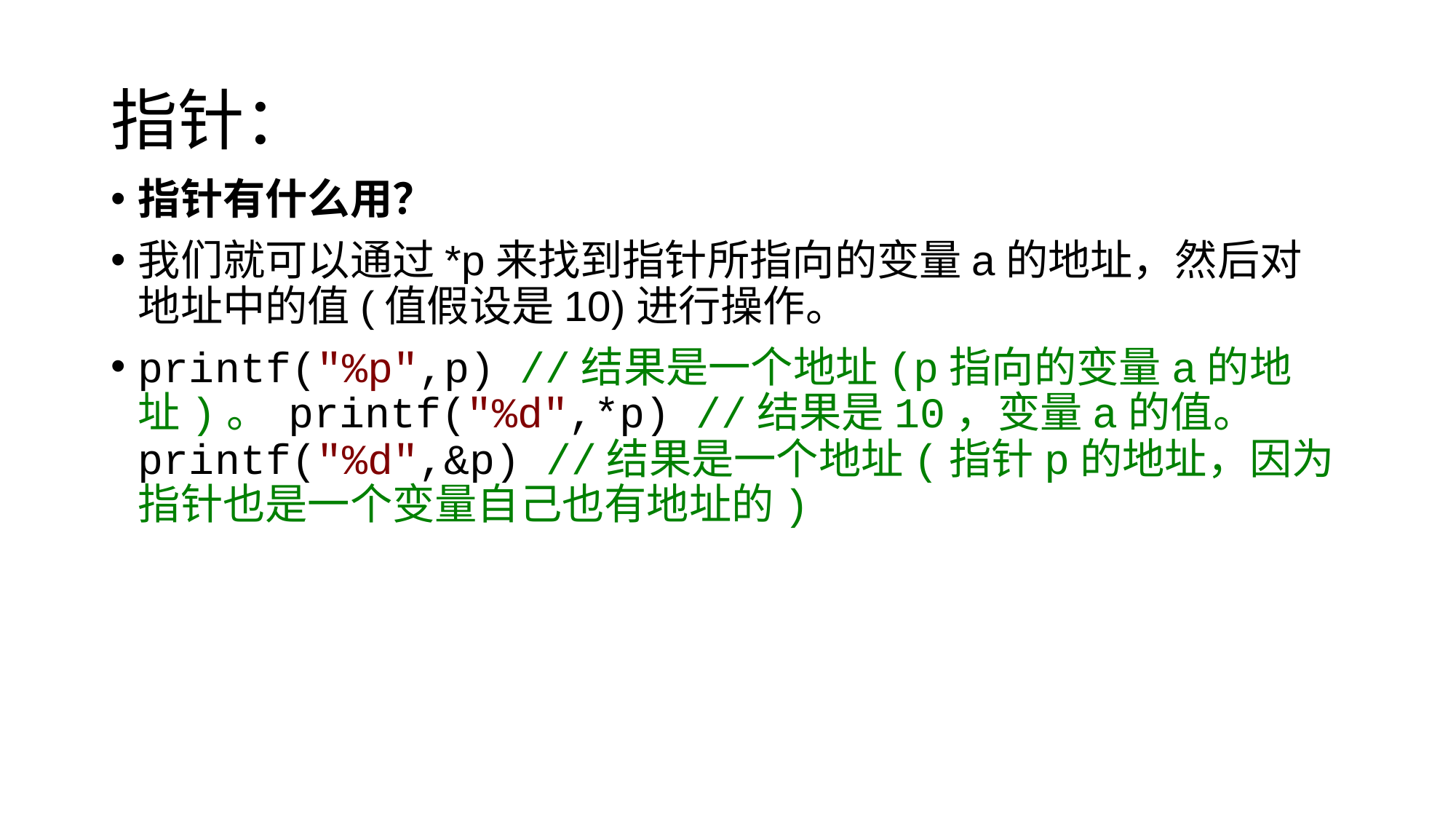

# 指针：
指针有什么用？
我们就可以通过*p来找到指针所指向的变量a的地址，然后对地址中的值(值假设是10)进行操作。
printf("%p",p) //结果是一个地址(p指向的变量a的地址)。 printf("%d",*p) //结果是10，变量a的值。 printf("%d",&p) //结果是一个地址(指针p的地址，因为指针也是一个变量自己也有地址的)